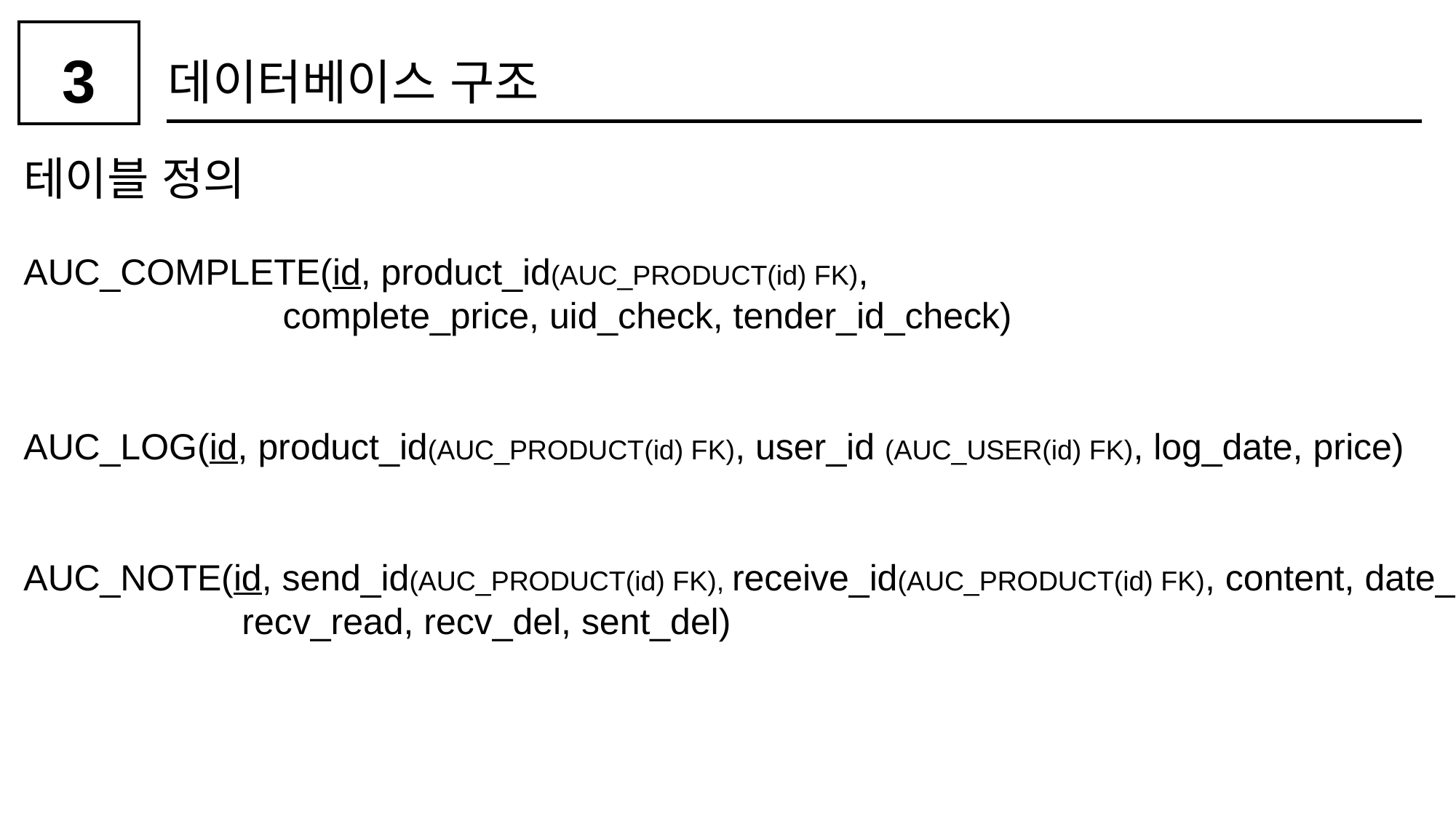

3
데이터베이스 구조

테이블 정의

AUC_COMPLETE(id, product_id(AUC_PRODUCT(id) FK),
		    complete_price, uid_check, tender_id_check)

AUC_LOG(id, product_id(AUC_PRODUCT(id) FK), user_id (AUC_USER(id) FK), log_date, price)

AUC_NOTE(id, send_id(AUC_PRODUCT(id) FK), receive_id(AUC_PRODUCT(id) FK), content, date_send, date_read,
		recv_read, recv_del, sent_del)